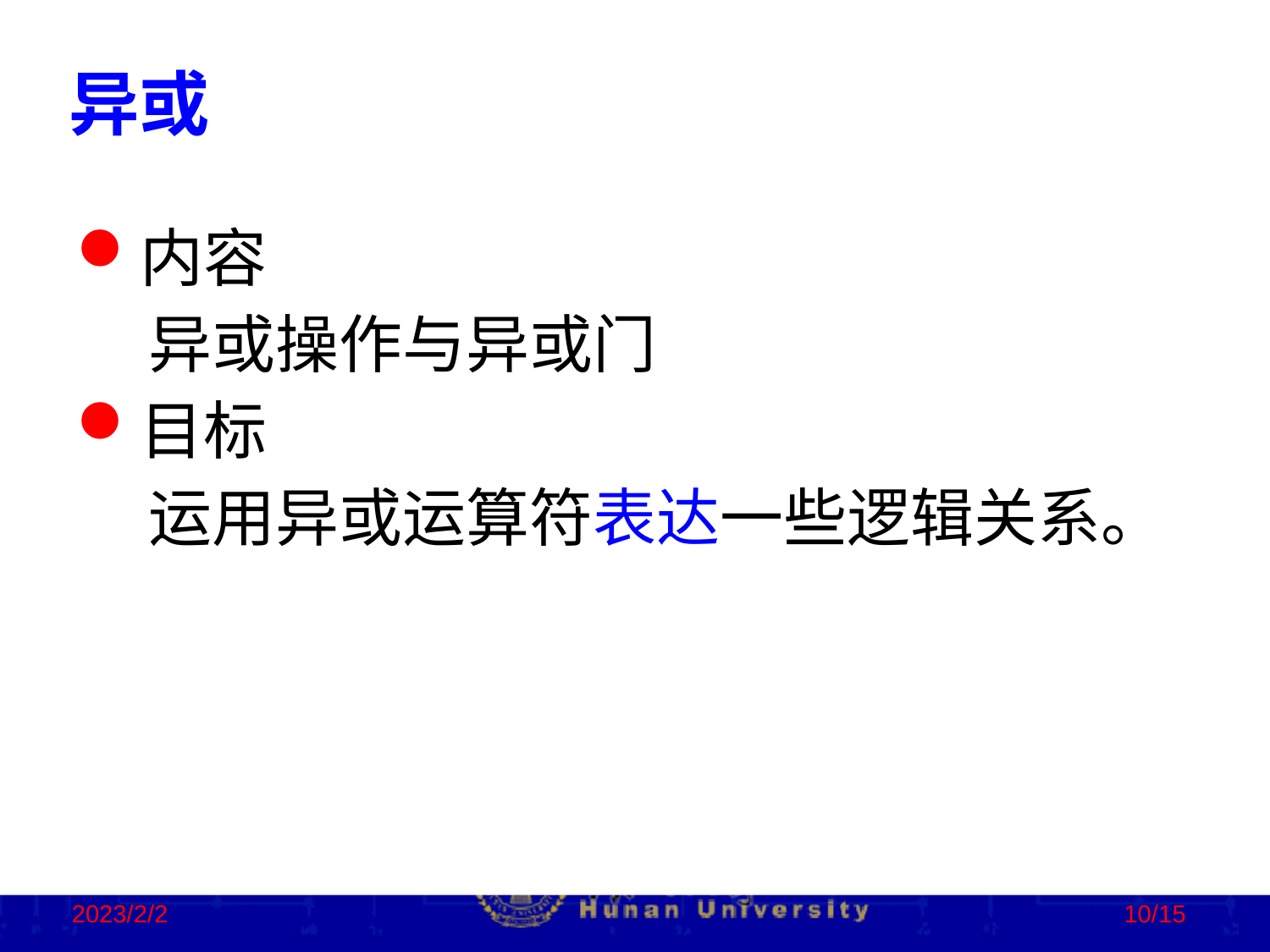

异或
内容
    异或操作与异或门
目标
    运用异或运算符表达一些逻辑关系。
2023/2/2
10/15